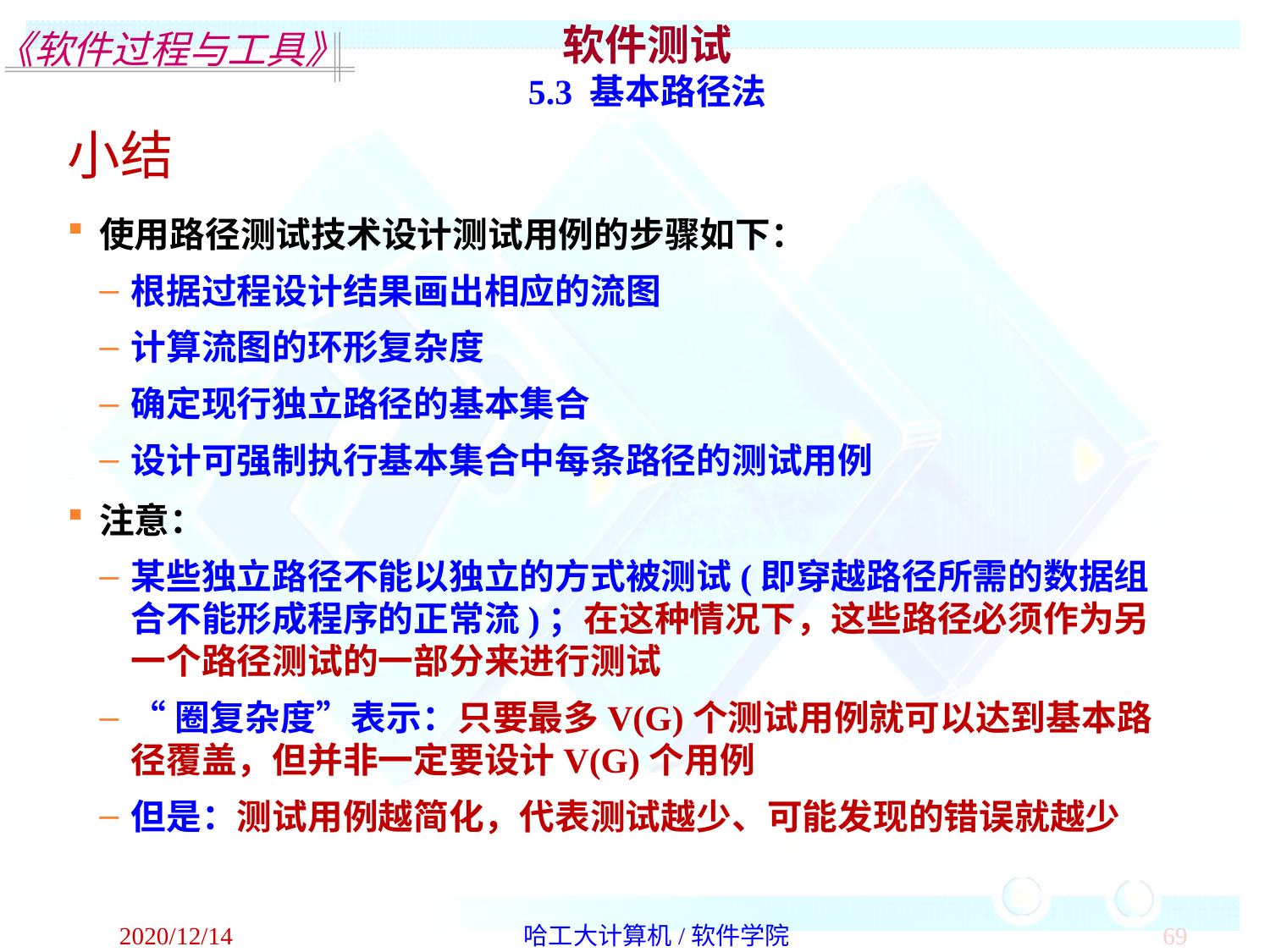

软件测试
5.3 基本路径法
小结
使用路径测试技术设计测试用例的步骤如下：
根据过程设计结果画出相应的流图
计算流图的环形复杂度
确定现行独立路径的基本集合
设计可强制执行基本集合中每条路径的测试用例
注意：
某些独立路径不能以独立的方式被测试(即穿越路径所需的数据组合不能形成程序的正常流)；在这种情况下，这些路径必须作为另一个路径测试的一部分来进行测试
“圈复杂度”表示：只要最多V(G)个测试用例就可以达到基本路径覆盖，但并非一定要设计V(G)个用例
但是：测试用例越简化，代表测试越少、可能发现的错误就越少